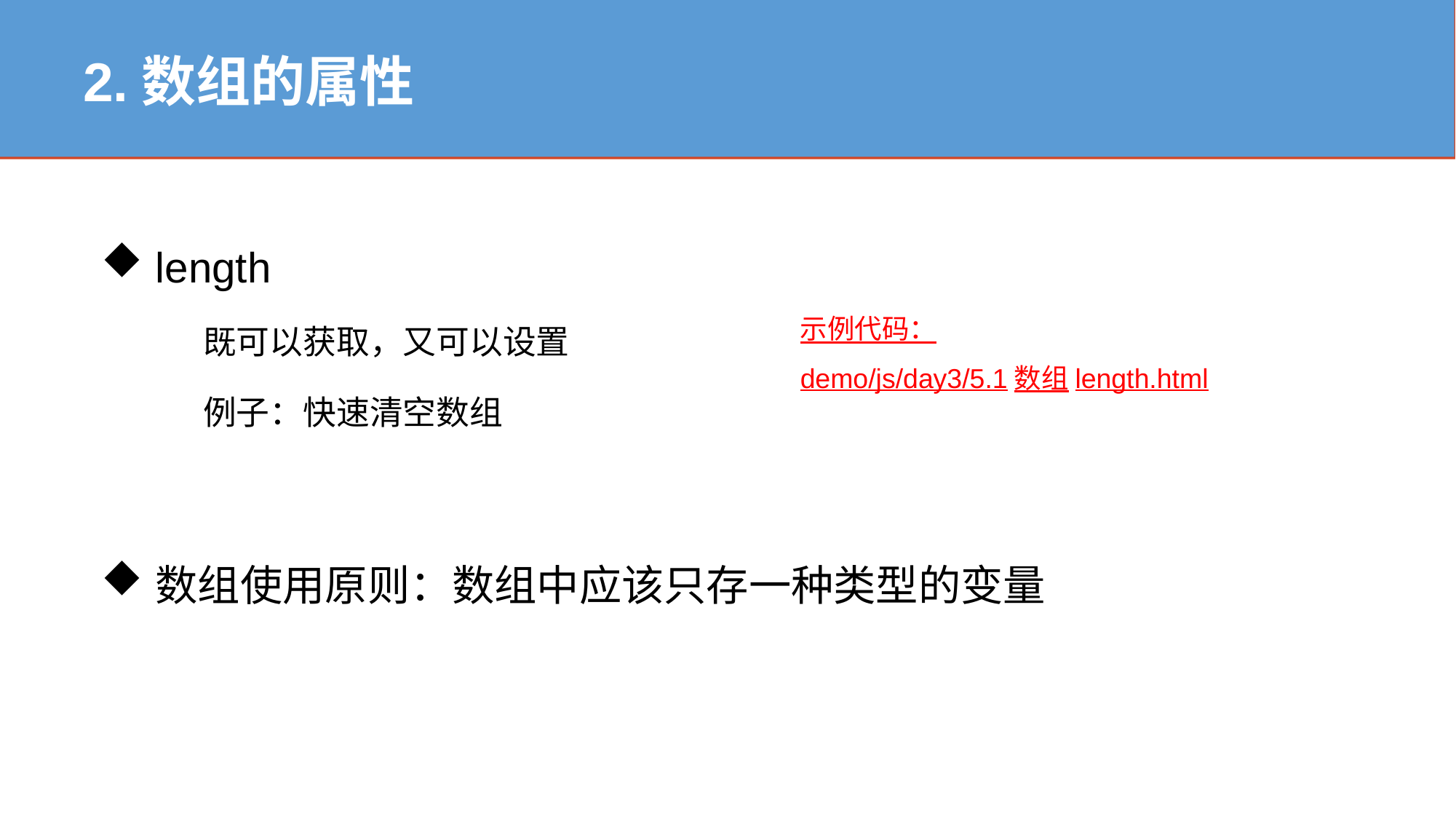

2.数组的属性

length
既可以获取，又可以设置
例子：快速清空数组

数组使用原则：数组中应该只存一种类型的变量
示例代码：
demo/js/day3/5.1数组length.html